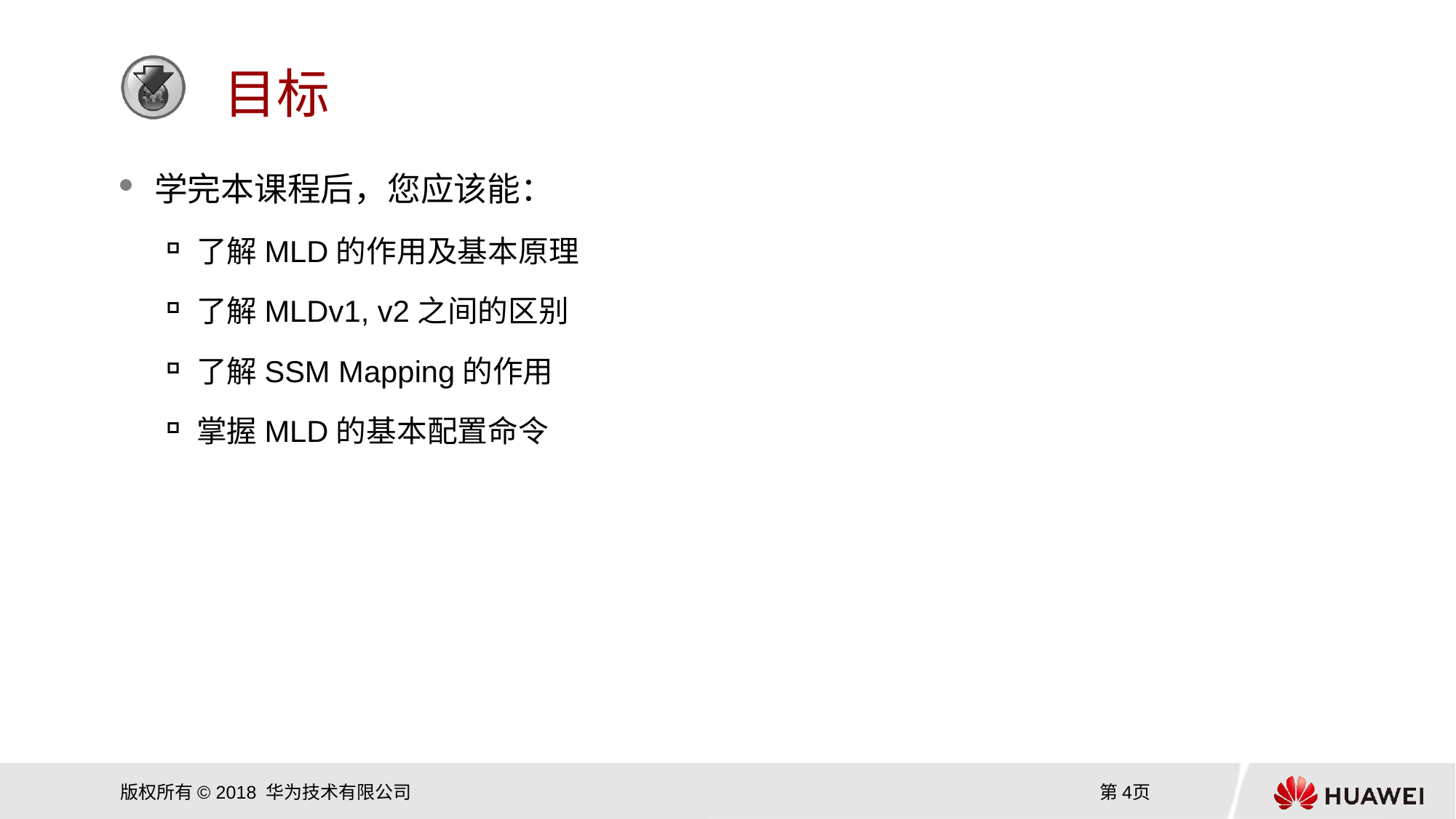

学完本课程后，您应该能：
了解MLD的作用及基本原理
了解MLDv1, v2之间的区别
了解SSM Mapping的作用
掌握MLD的基本配置命令